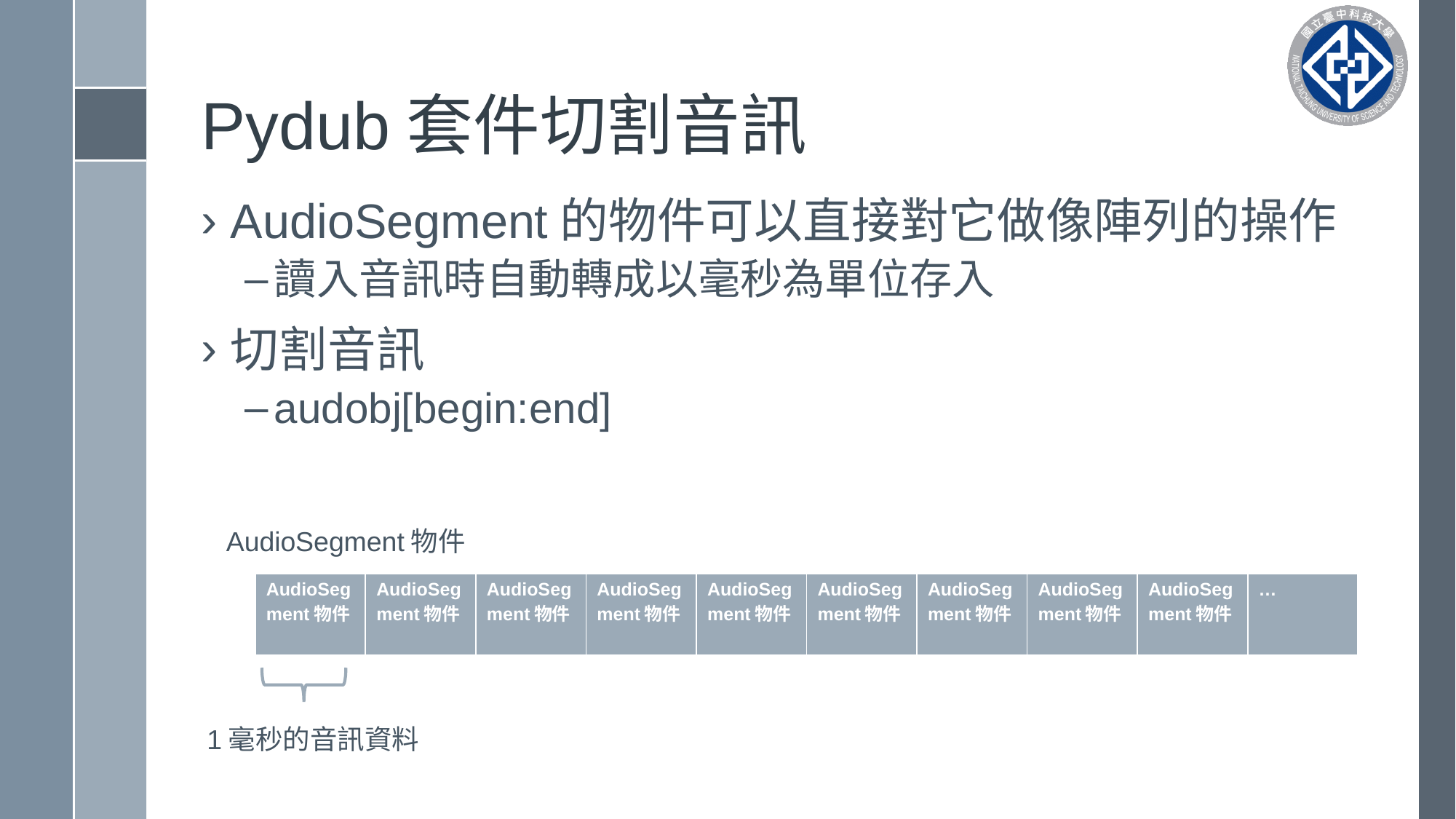

# Pydub套件切割音訊
AudioSegment的物件可以直接對它做像陣列的操作
讀入音訊時自動轉成以毫秒為單位存入
切割音訊
audobj[begin:end]
AudioSegment物件
| AudioSegment物件 | AudioSegment物件 | AudioSegment物件 | AudioSegment物件 | AudioSegment物件 | AudioSegment物件 | AudioSegment物件 | AudioSegment物件 | AudioSegment物件 | … |
| --- | --- | --- | --- | --- | --- | --- | --- | --- | --- |

1毫秒的音訊資料